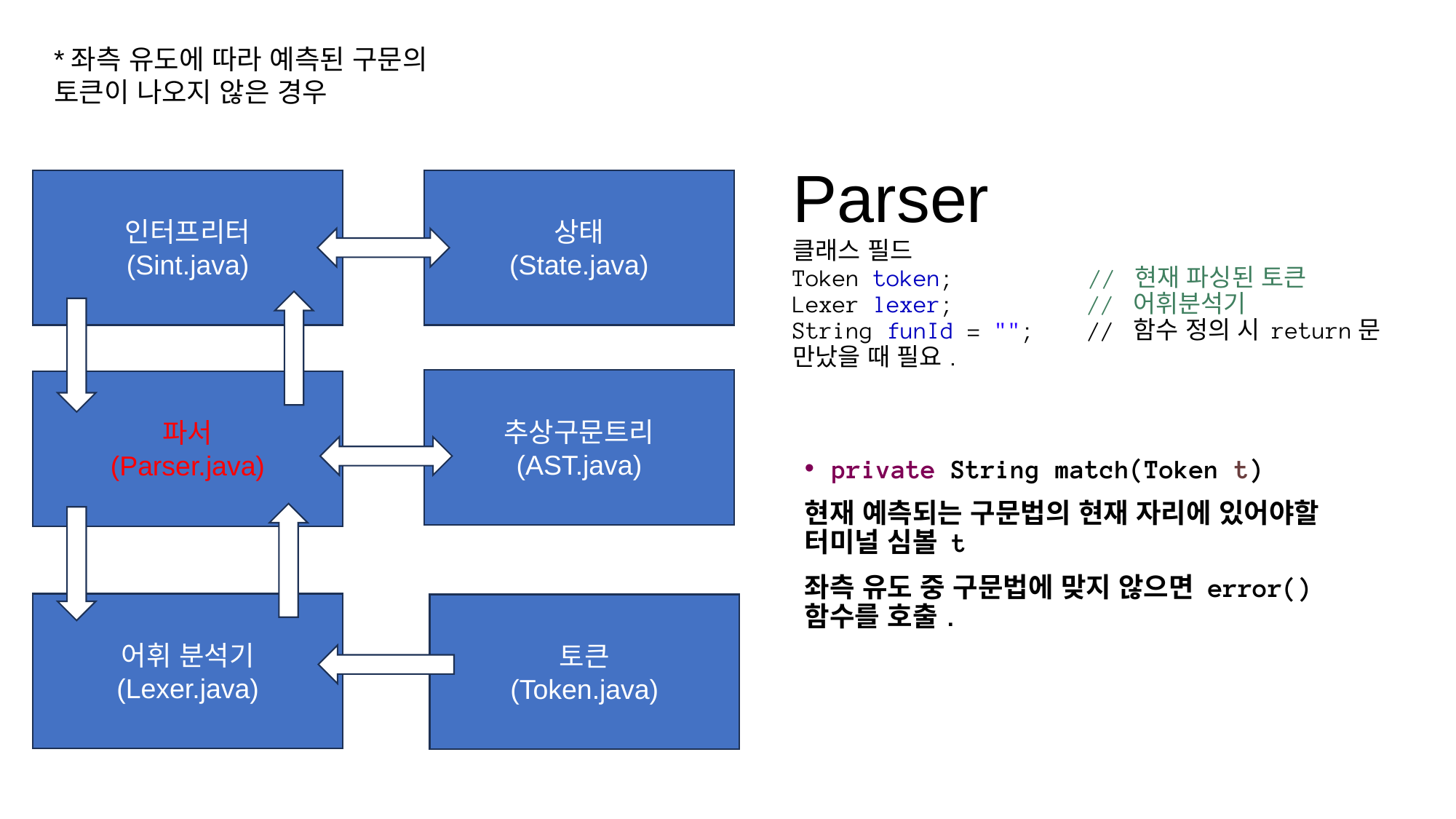

*좌측 유도에 따라 예측된 구문의 토큰이 나오지 않은 경우
# Parser
인터프리터
(Sint.java)
상태
(State.java)

클래스 필드
Token token;          // 현재 파싱된 토큰
Lexer lexer;		// 어휘분석기
String funId = "";	// 함수 정의 시 return문 만났을 때 필요.

추상구문트리
(AST.java)
파서
(Parser.java)

private String match(Token t)
현재 예측되는 구문법의 현재 자리에 있어야할 터미널 심볼 t
좌측 유도 중 구문법에 맞지 않으면 error() 함수를 호출.

어휘 분석기
(Lexer.java)
토큰
(Token.java)